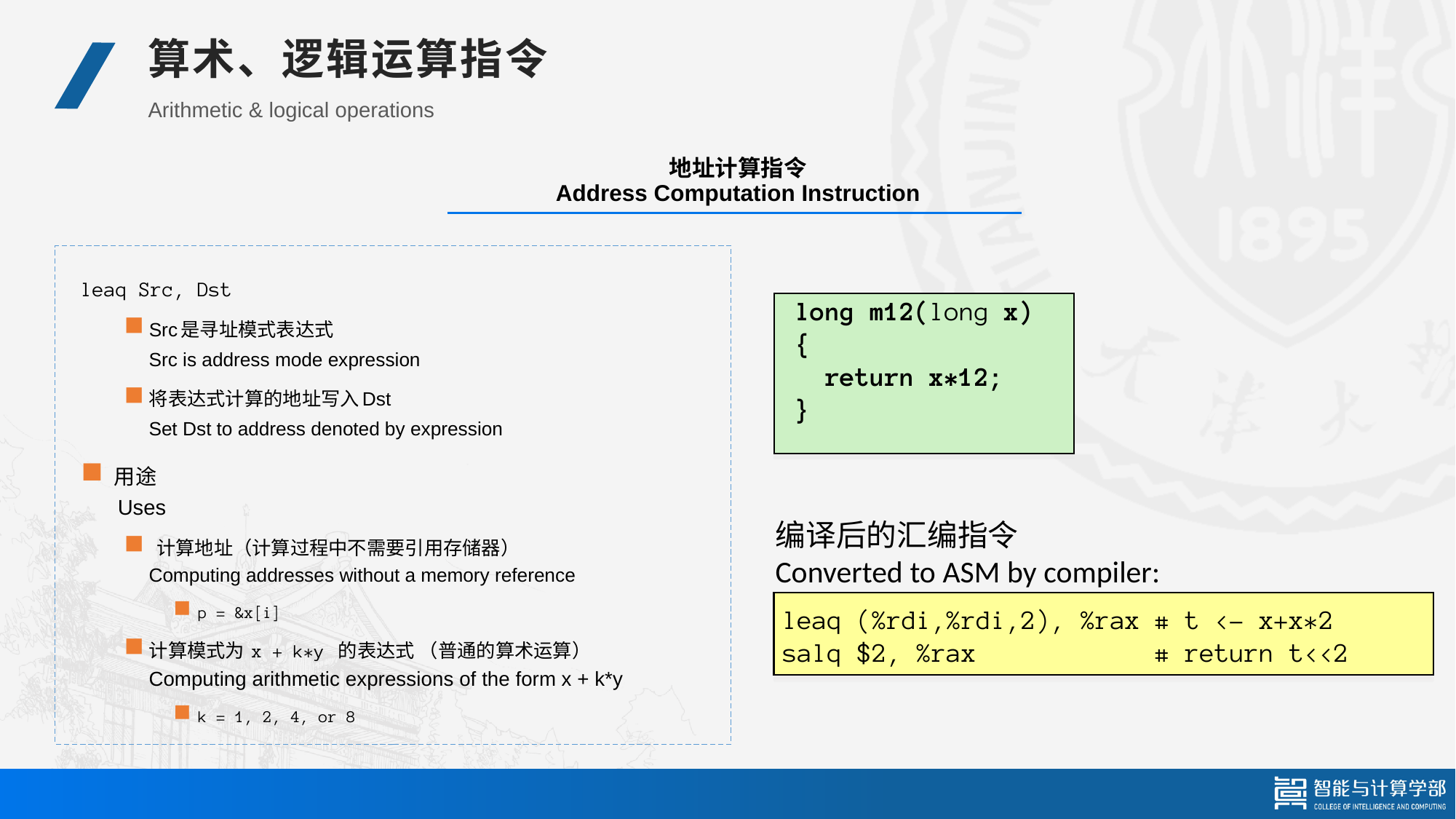

算术、逻辑运算指令
Arithmetic & logical operations
# 地址计算指令 Address Computation Instruction
leaq Src, Dst
Src是寻址模式表达式
Src is address mode expression
将表达式计算的地址写入Dst
Set Dst to address denoted by expression
 用途
  Uses
 计算地址（计算过程中不需要引用存储器）
Computing addresses without a memory reference
p = &x[i]
计算模式为 x + k*y 的表达式 （普通的算术运算）
Computing arithmetic expressions of the form x + k*y
k = 1, 2, 4, or 8
long m12(long x)
{
  return x*12;
}
编译后的汇编指令
Converted to ASM by compiler:
leaq (%rdi,%rdi,2), %rax # t <- x+x*2
salq $2, %rax            # return t<<2